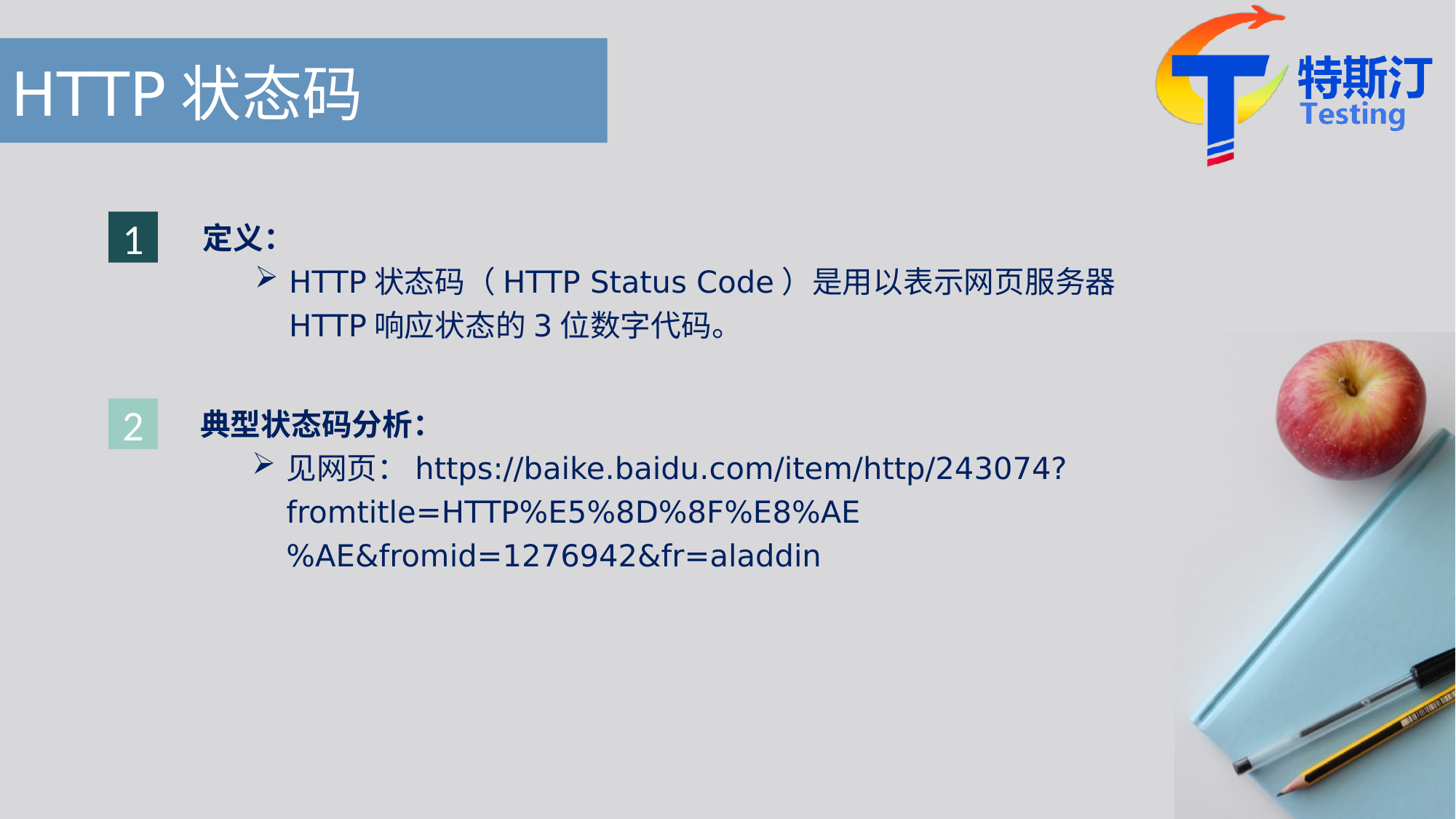

# HTTP状态码
定义：
HTTP状态码（HTTP Status Code）是用以表示网页服务器HTTP响应状态的3位数字代码。
1
典型状态码分析：
见网页：https://baike.baidu.com/item/http/243074?fromtitle=HTTP%E5%8D%8F%E8%AE%AE&fromid=1276942&fr=aladdin
2